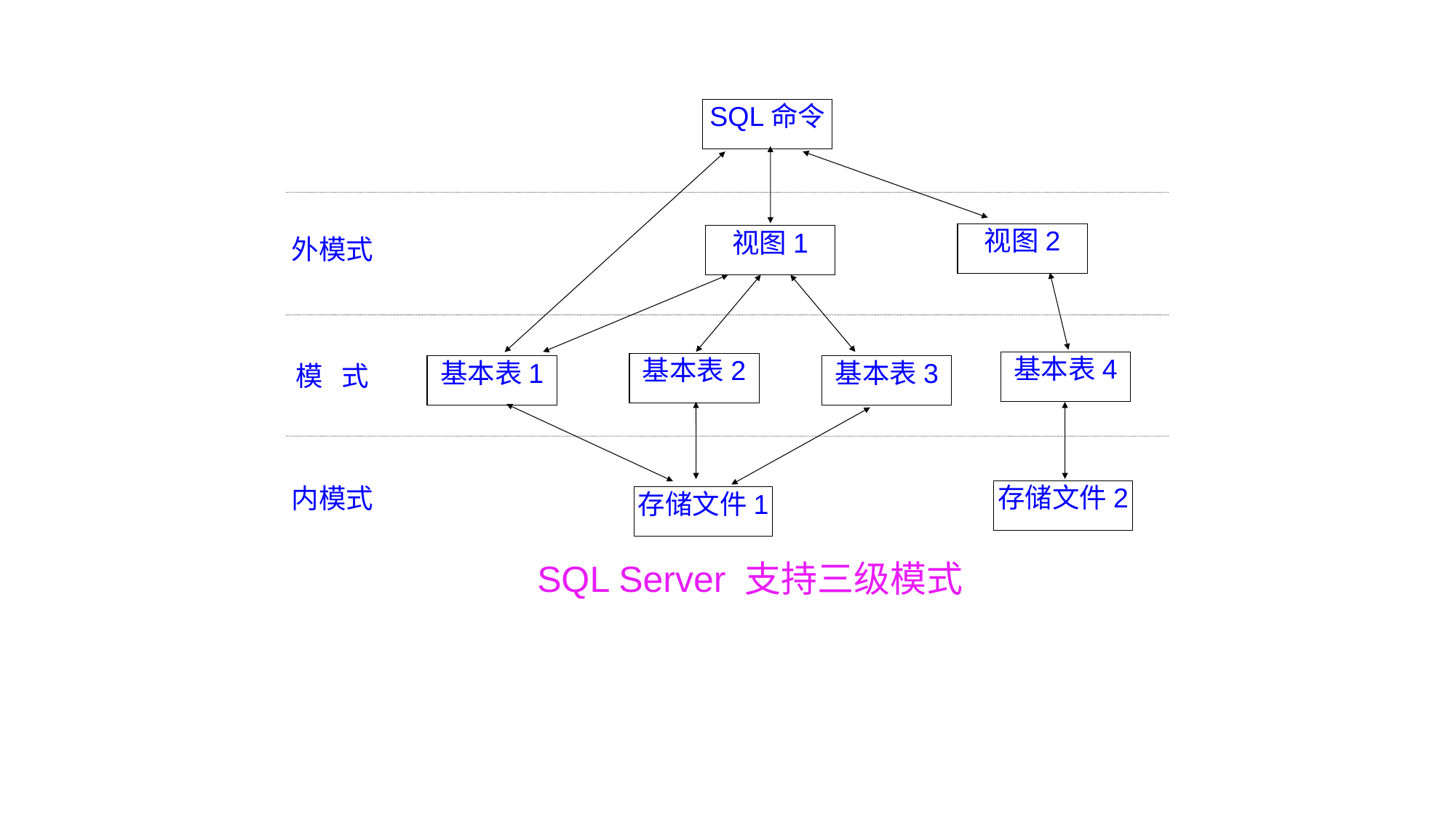

SQL命令

视图2
视图1
外模式

基本表4
基本表2
基本表1
基本表3
模   式

存储文件2
内模式
存储文件1
SQL Server 支持三级模式